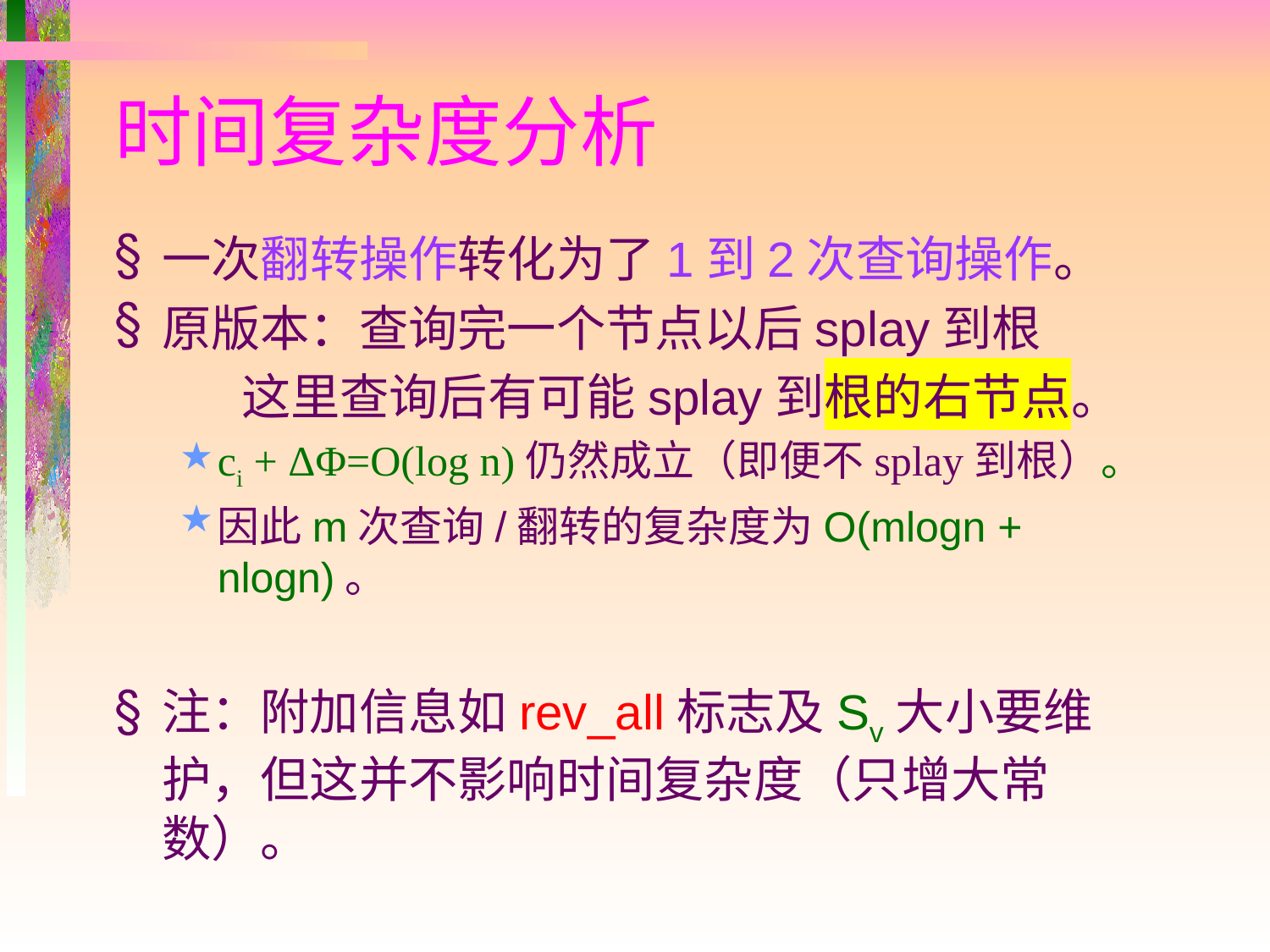

# 时间复杂度分析
一次翻转操作转化为了1到2次查询操作。
原版本：查询完一个节点以后splay到根
	这里查询后有可能splay到根的右节点。
ci + ΔΦ=O(log n)仍然成立（即便不splay到根）。
因此m次查询/翻转的复杂度为O(mlogn + nlogn)。

注：附加信息如rev_all标志及Sv大小要维护，但这并不影响时间复杂度（只增大常数）。